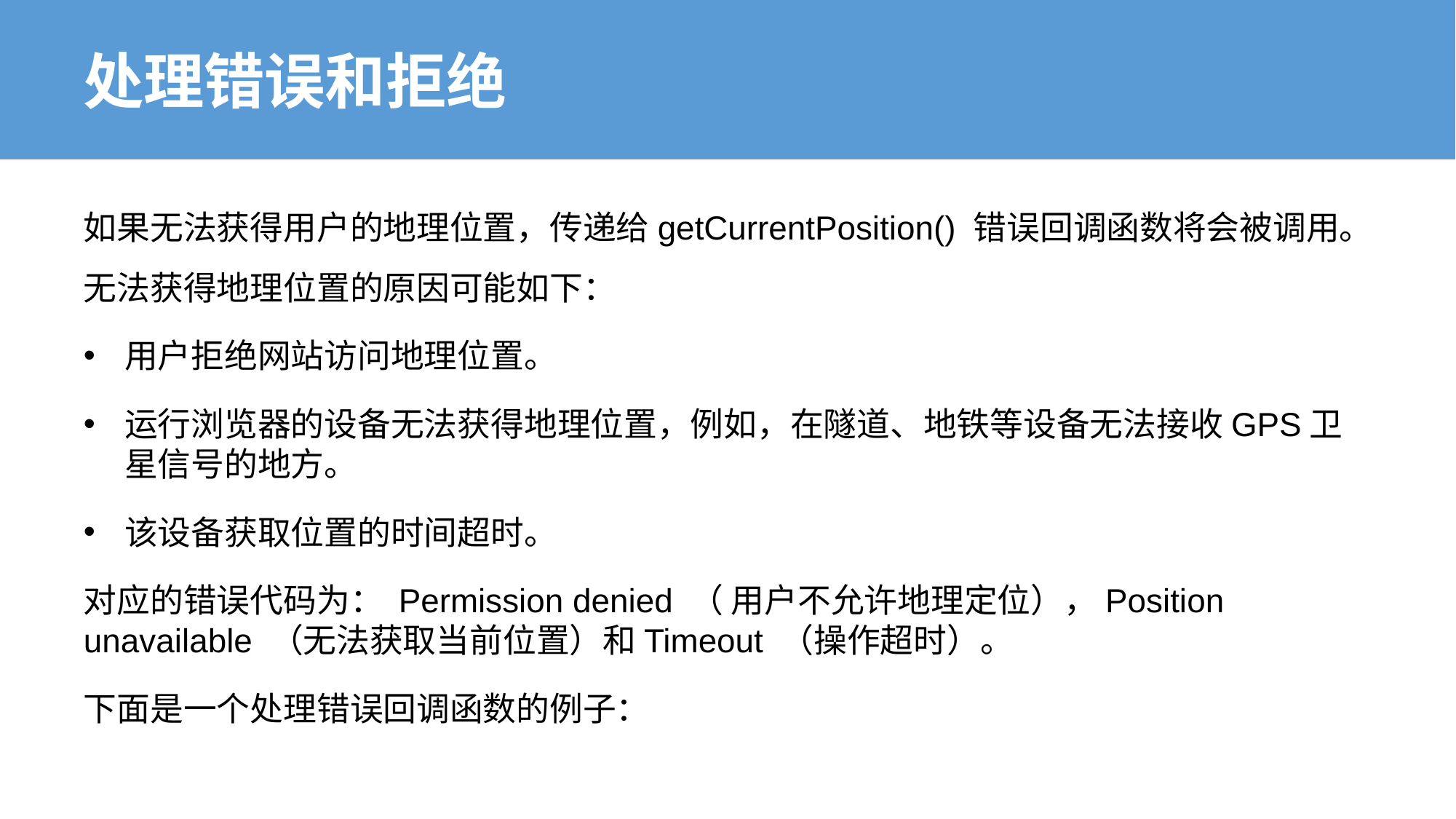

# 处理错误和拒绝
如果无法获得用户的地理位置，传递给getCurrentPosition() 错误回调函数将会被调用。无法获得地理位置的原因可能如下：
用户拒绝网站访问地理位置。
运行浏览器的设备无法获得地理位置，例如，在隧道、地铁等设备无法接收GPS卫星信号的地方。
该设备获取位置的时间超时。
对应的错误代码为： Permission denied （ 用户不允许地理定位），Position unavailable （无法获取当前位置）和Timeout （操作超时）。
下面是一个处理错误回调函数的例子：